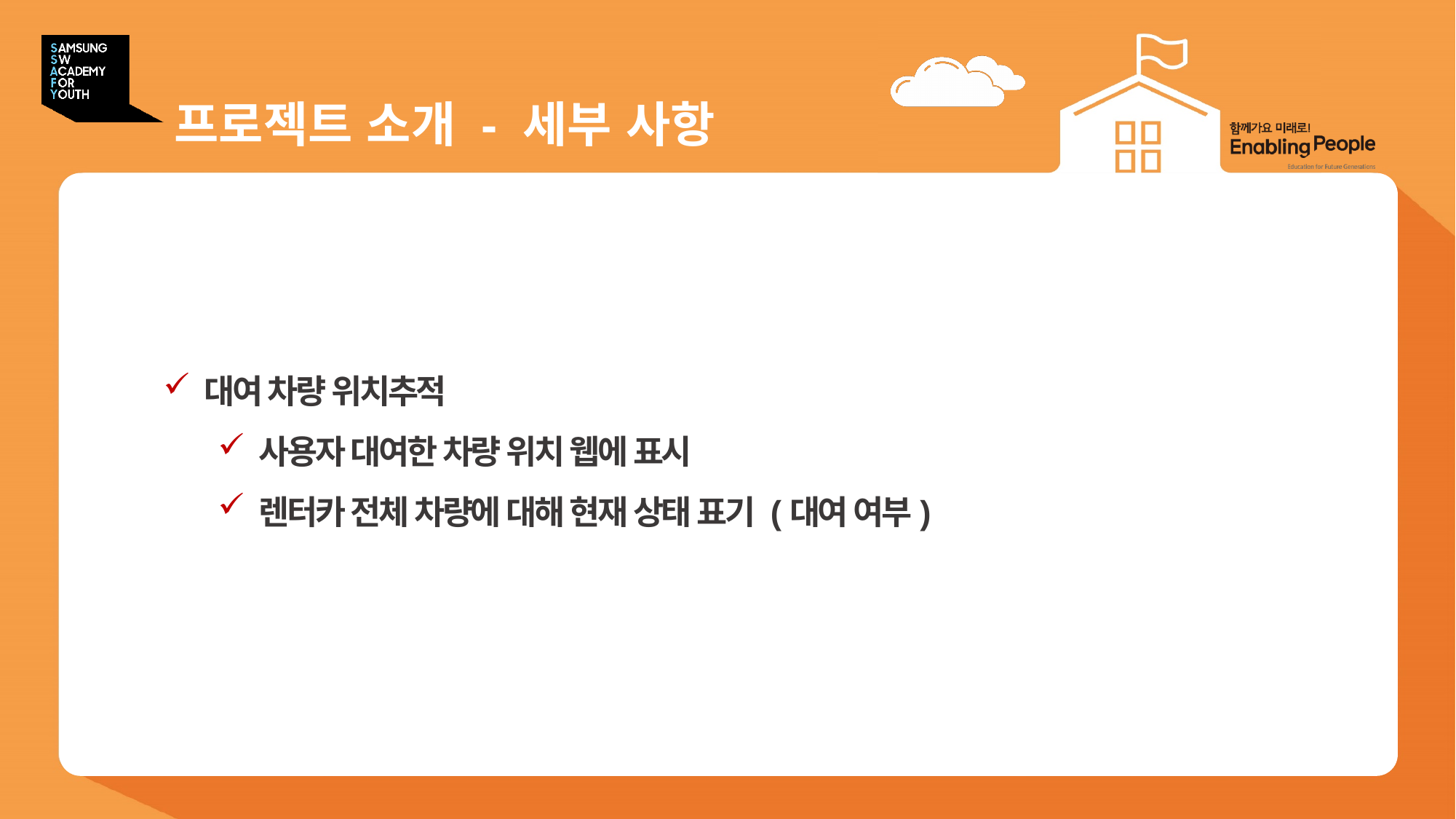

# 프로젝트 소개 - 세부 사항
대여 차량 위치추적
사용자 대여한 차량 위치 웹에 표시
렌터카 전체 차량에 대해 현재 상태 표기 (대여 여부)